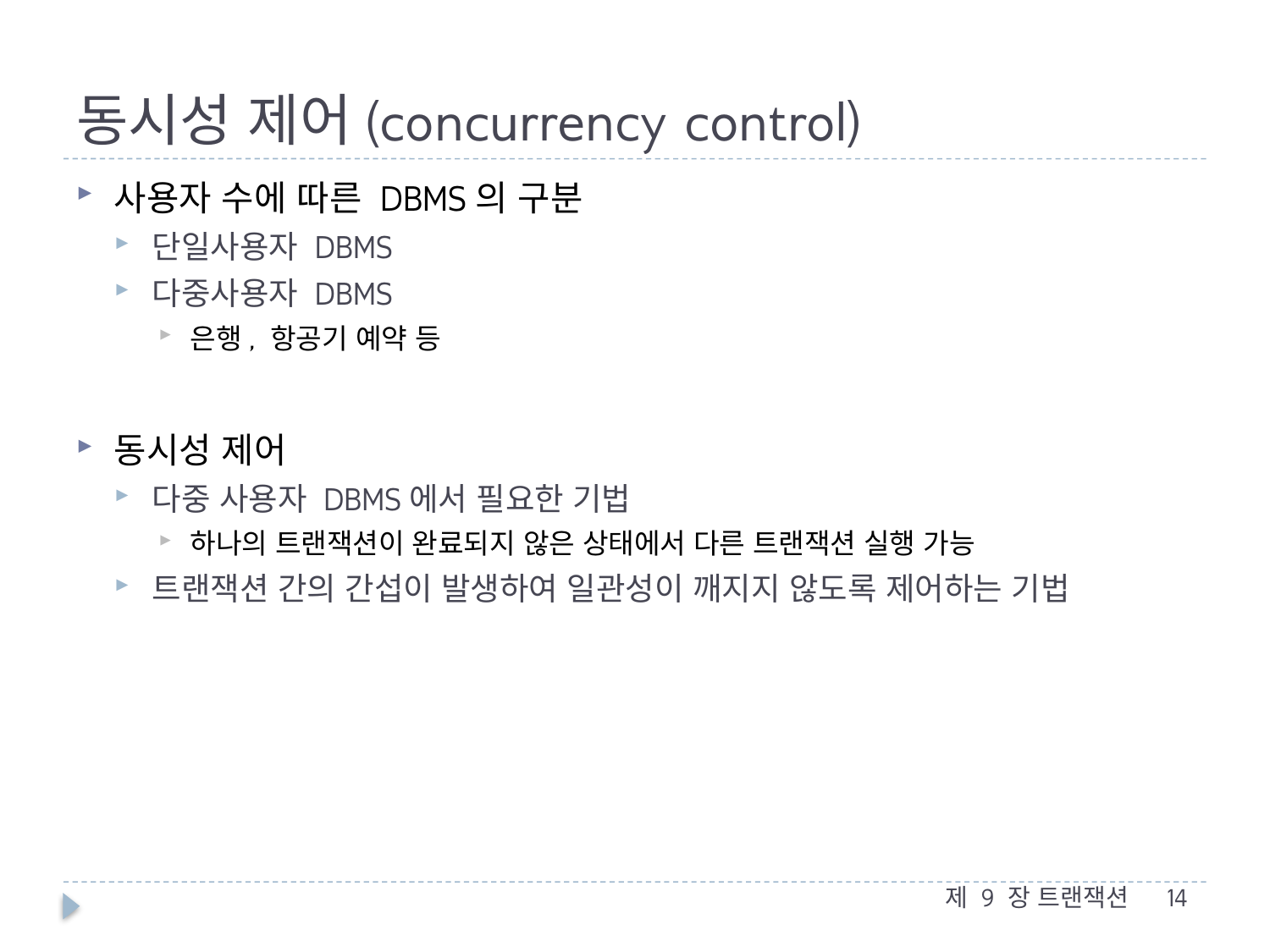

# 동시성 제어(concurrency control)
사용자 수에 따른 DBMS의 구분
단일사용자 DBMS
다중사용자 DBMS
은행, 항공기 예약 등

동시성 제어
다중 사용자 DBMS에서 필요한 기법
하나의 트랜잭션이 완료되지 않은 상태에서 다른 트랜잭션 실행 가능
트랜잭션 간의 간섭이 발생하여 일관성이 깨지지 않도록 제어하는 기법
제 9 장 트랜잭션
14